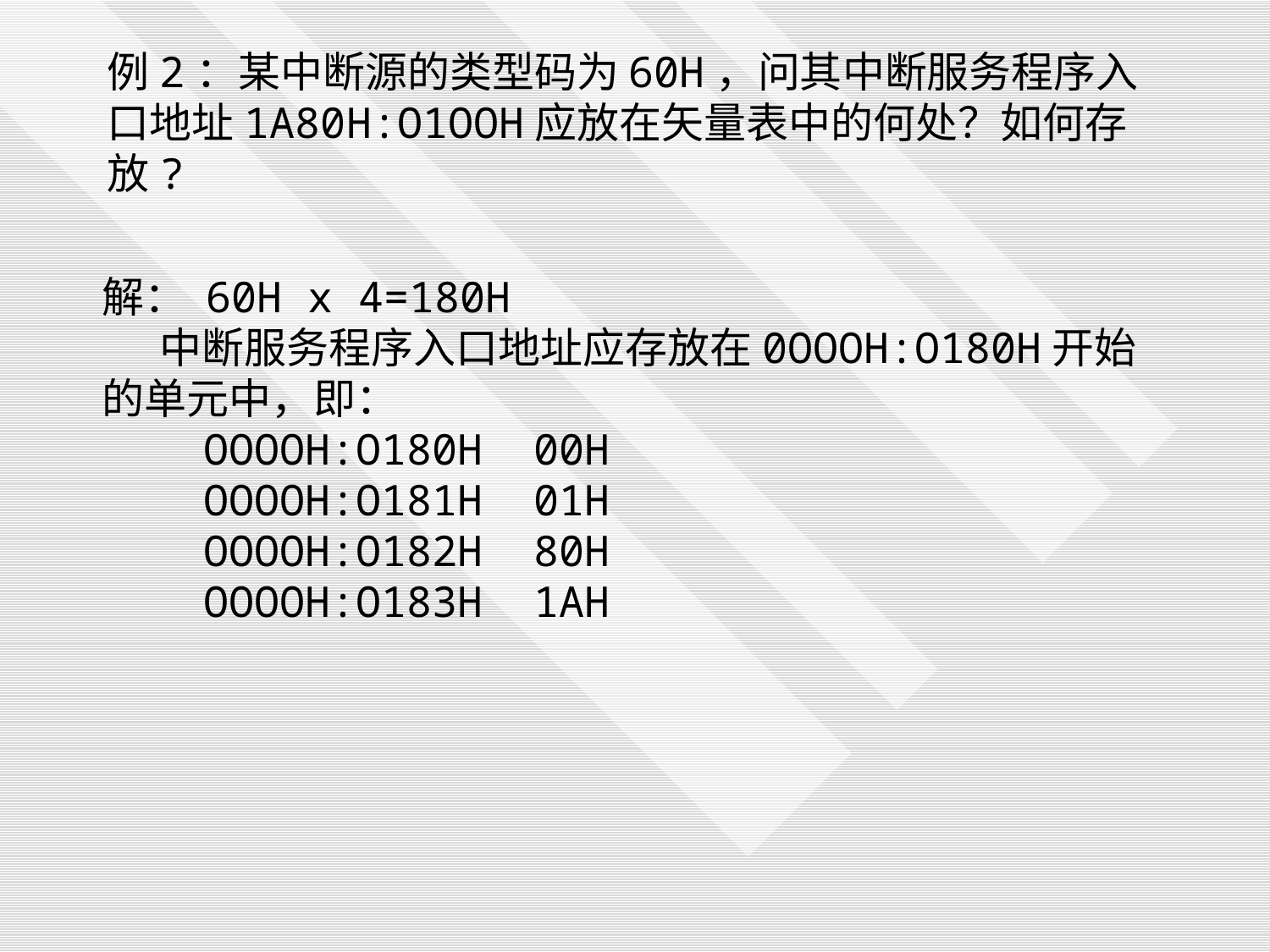

例2：某中断源的类型码为60H，问其中断服务程序入口地址1A80H:O1OOH应放在矢量表中的何处？如何存放?
解： 60H x 4=180H
     中断服务程序入口地址应存放在0OOOH:O180H开始的单元中，即：
    OOOOH:O180H  00H
    OOOOH:O181H  01H
    OOOOH:O182H  80H
    OOOOH:O183H  1AH